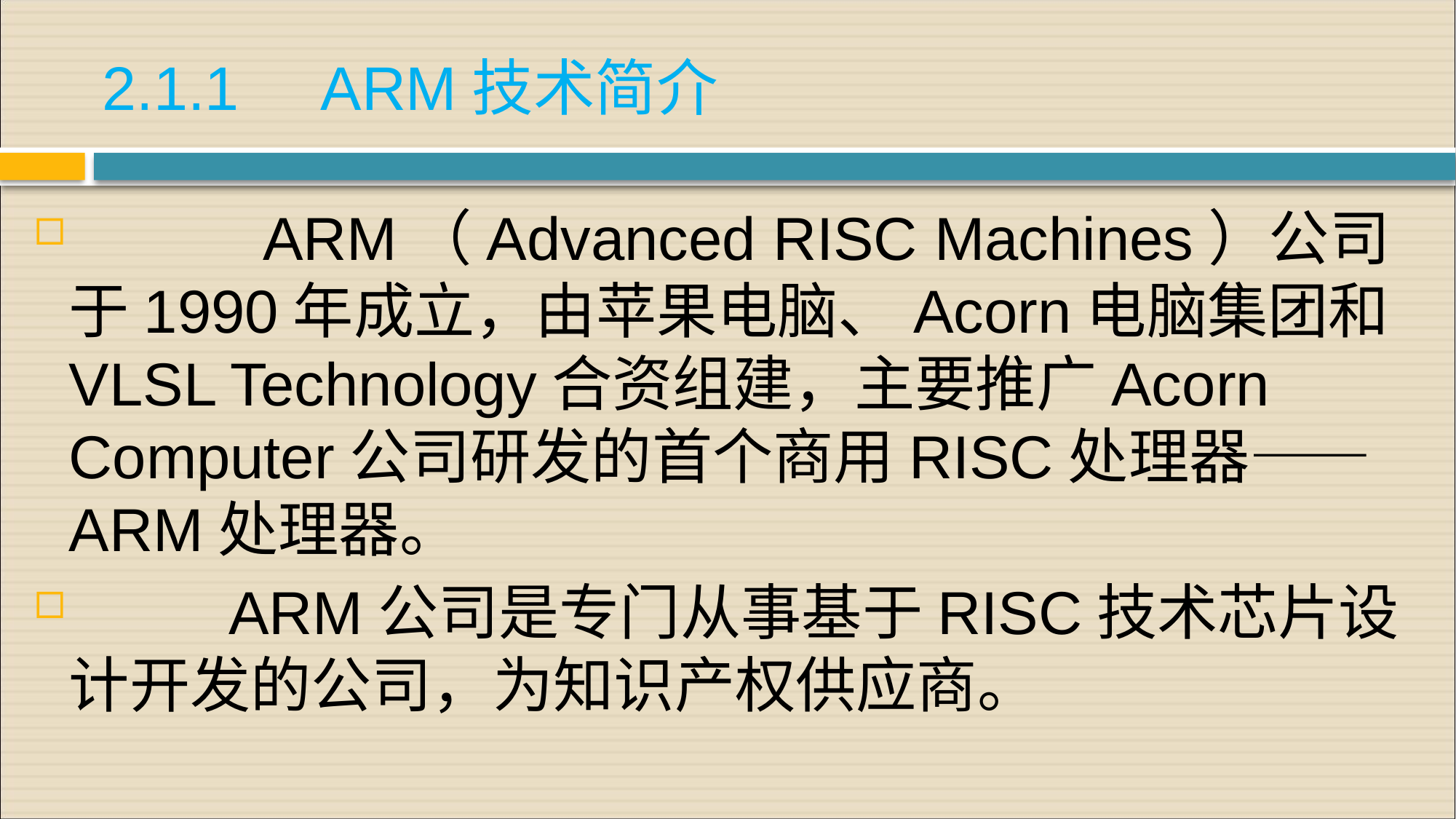

# 2.1.1	ARM技术简介
	     ARM（Advanced RISC Machines）公司于1990年成立，由苹果电脑、Acorn电脑集团和VLSL Technology合资组建，主要推广Acorn Computer公司研发的首个商用RISC处理器——ARM处理器。
 	   ARM公司是专门从事基于RISC技术芯片设计开发的公司，为知识产权供应商。